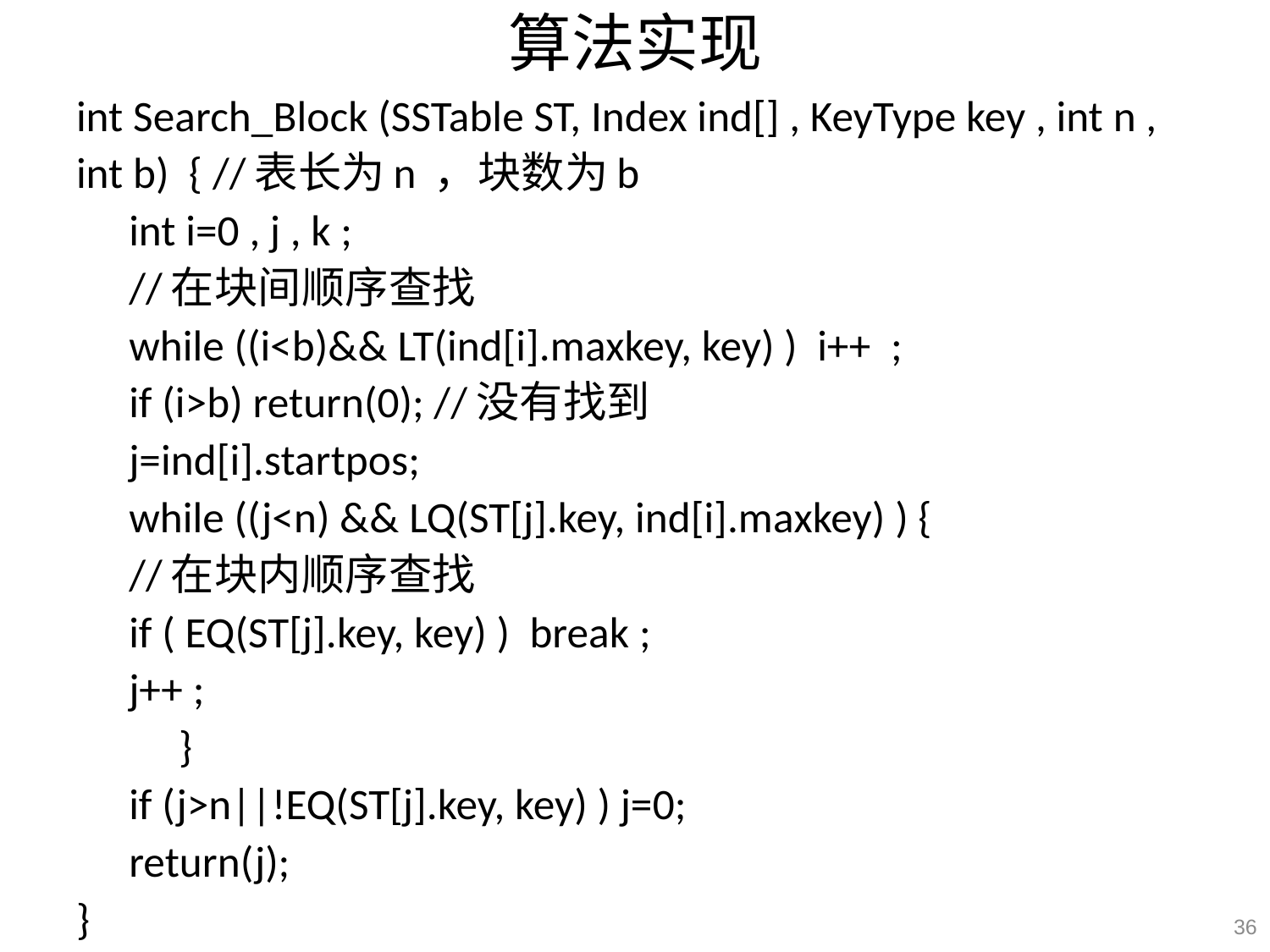

# 算法实现
int Search_Block (SSTable ST, Index ind[] , KeyType key , int n , int b)  { //表长为n ，块数为b
int i=0 , j , k ;
//在块间顺序查找
while ((i<b)&& LT(ind[i].maxkey, key) )  i++  ;
if (i>b) return(0); //没有找到
j=ind[i].startpos;
while ((j<n) && LQ(ST[j].key, ind[i].maxkey) ) {
	//在块内顺序查找
	if ( EQ(ST[j].key, key) )  break ;
	j++ ;
     }
if (j>n||!EQ(ST[j].key, key) ) j=0;
return(j);
}
36